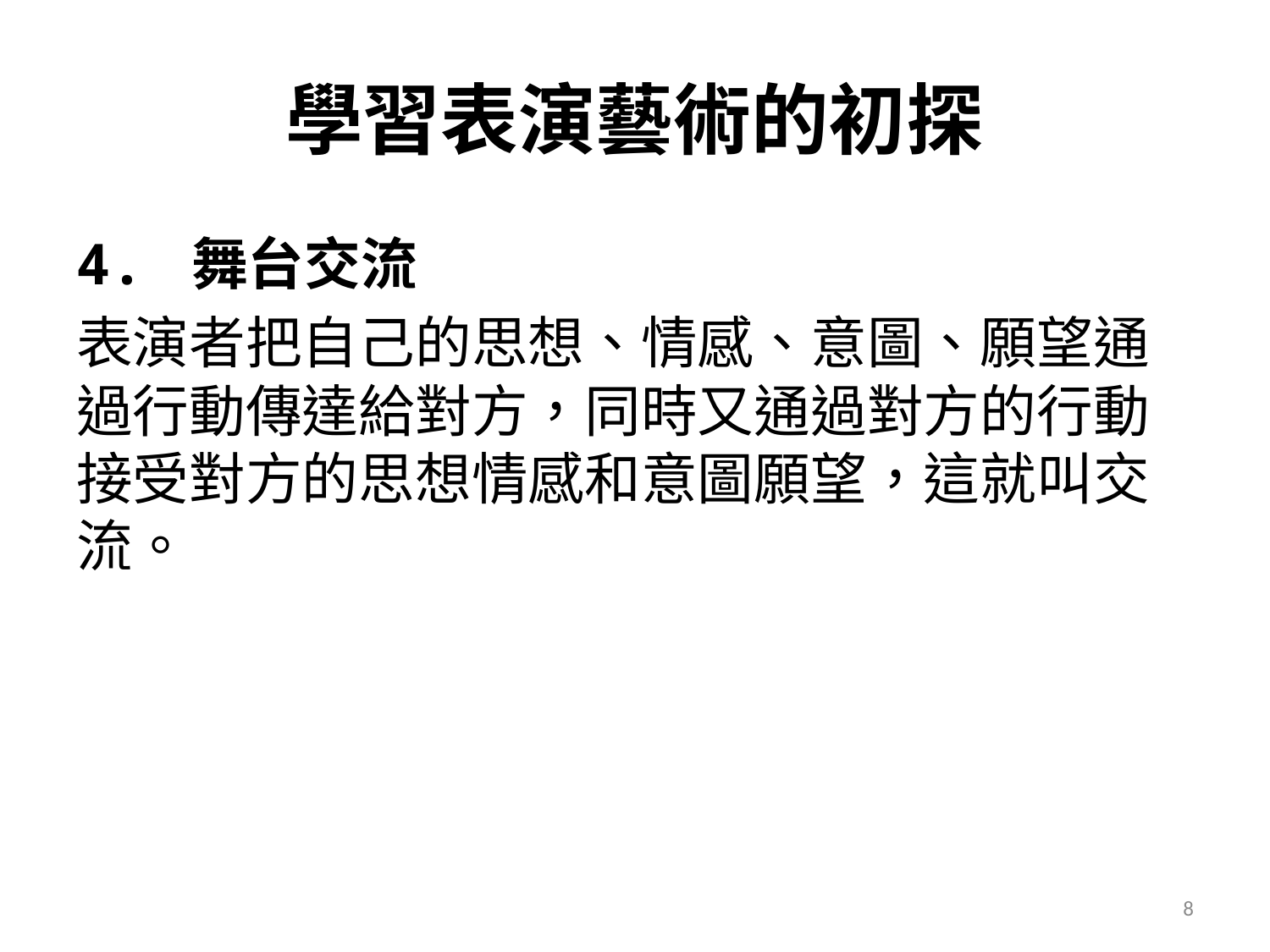

# 學習表演藝術的初探
4. 舞台交流
表演者把自己的思想、情感、意圖、願望通過行動傳達給對方，同時又通過對方的行動接受對方的思想情感和意圖願望，這就叫交流。

8